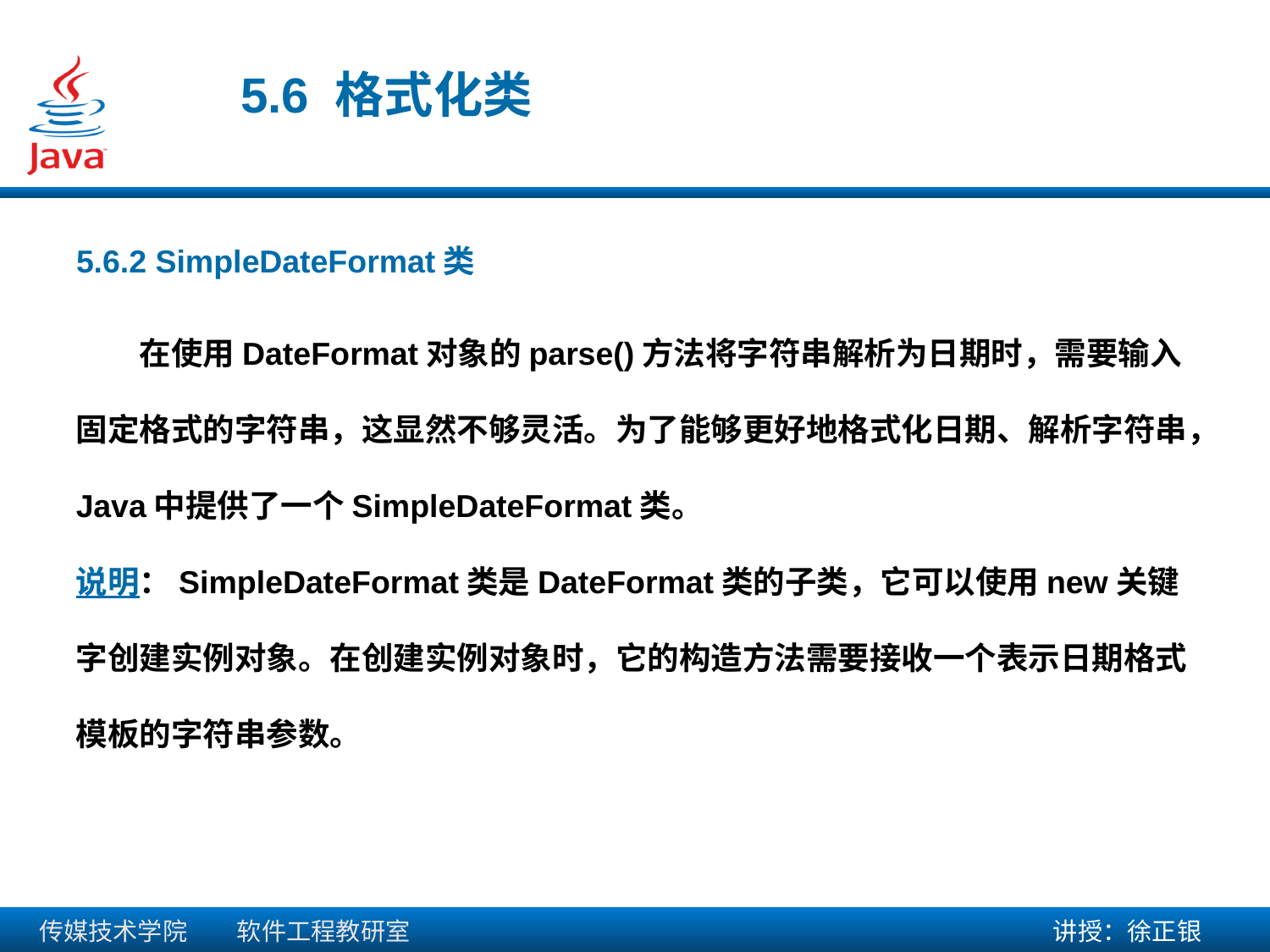

5.6 格式化类
5.6.2 SimpleDateFormat类
在使用DateFormat对象的parse()方法将字符串解析为日期时，需要输入固定格式的字符串，这显然不够灵活。为了能够更好地格式化日期、解析字符串，Java中提供了一个SimpleDateFormat类。
说明：SimpleDateFormat类是DateFormat类的子类，它可以使用new关键字创建实例对象。在创建实例对象时，它的构造方法需要接收一个表示日期格式模板的字符串参数。